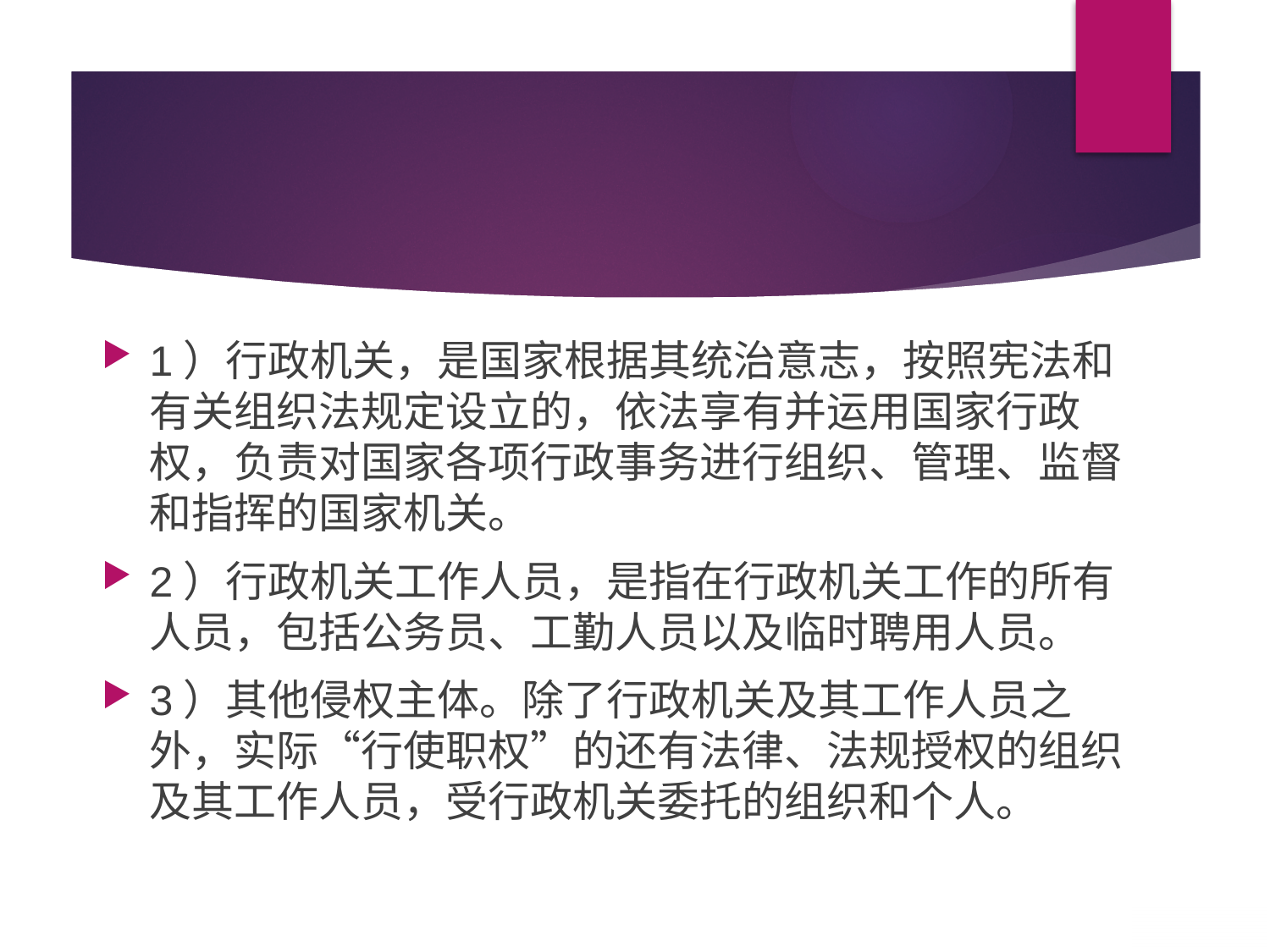

12
#
1）行政机关，是国家根据其统治意志，按照宪法和有关组织法规定设立的，依法享有并运用国家行政权，负责对国家各项行政事务进行组织、管理、监督和指挥的国家机关。
2）行政机关工作人员，是指在行政机关工作的所有人员，包括公务员、工勤人员以及临时聘用人员。
3）其他侵权主体。除了行政机关及其工作人员之外，实际“行使职权”的还有法律、法规授权的组织及其工作人员，受行政机关委托的组织和个人。